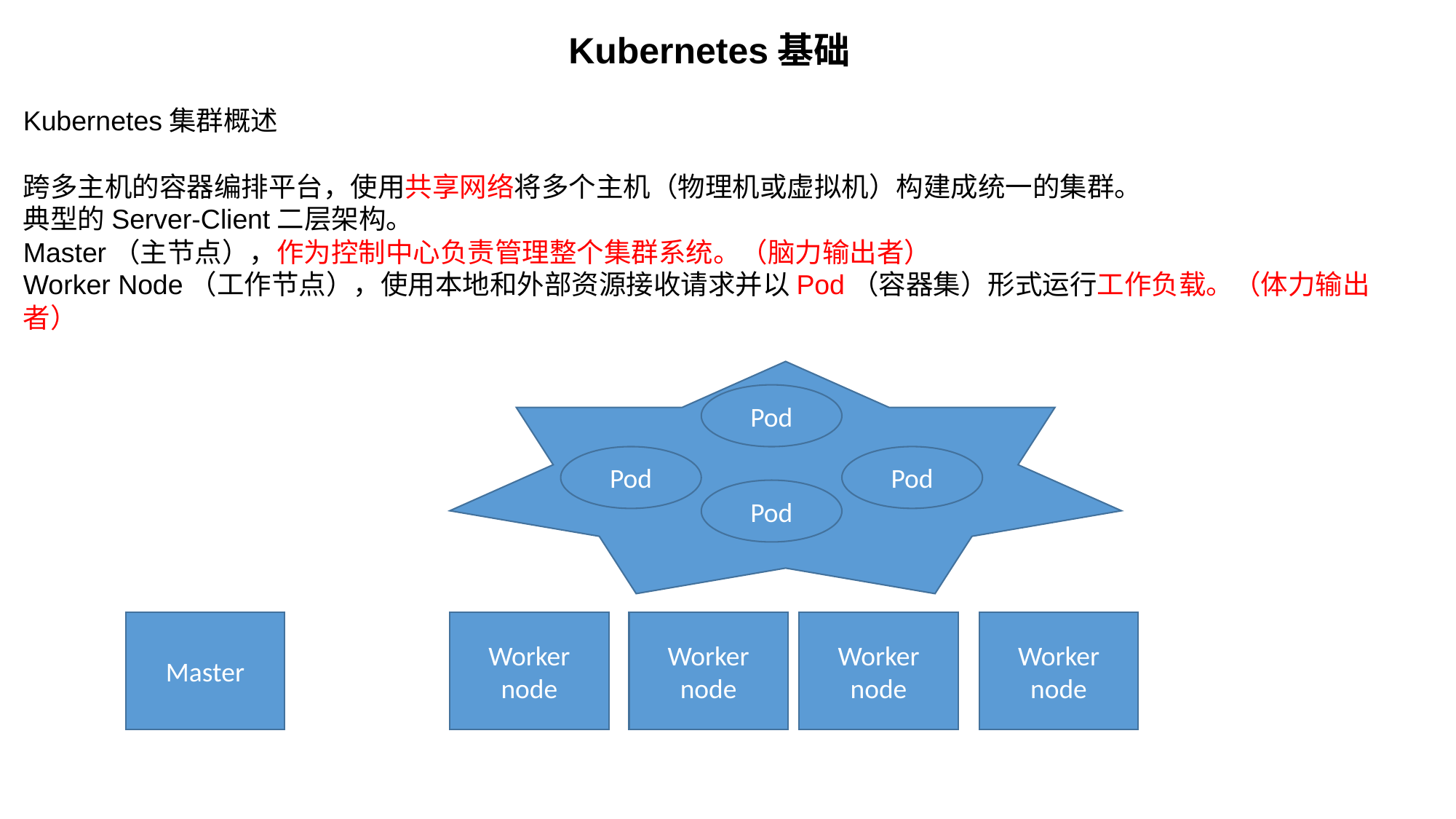

Kubernetes基础
Kubernetes集群概述

跨多主机的容器编排平台，使用共享网络将多个主机（物理机或虚拟机）构建成统一的集群。
典型的Server-Client二层架构。
Master（主节点），作为控制中心负责管理整个集群系统。（脑力输出者）
Worker Node（工作节点），使用本地和外部资源接收请求并以Pod（容器集）形式运行工作负载。（体力输出者）

Pod
Pod
Pod
Pod
Master
Worker node
Worker node
Worker node
Worker node